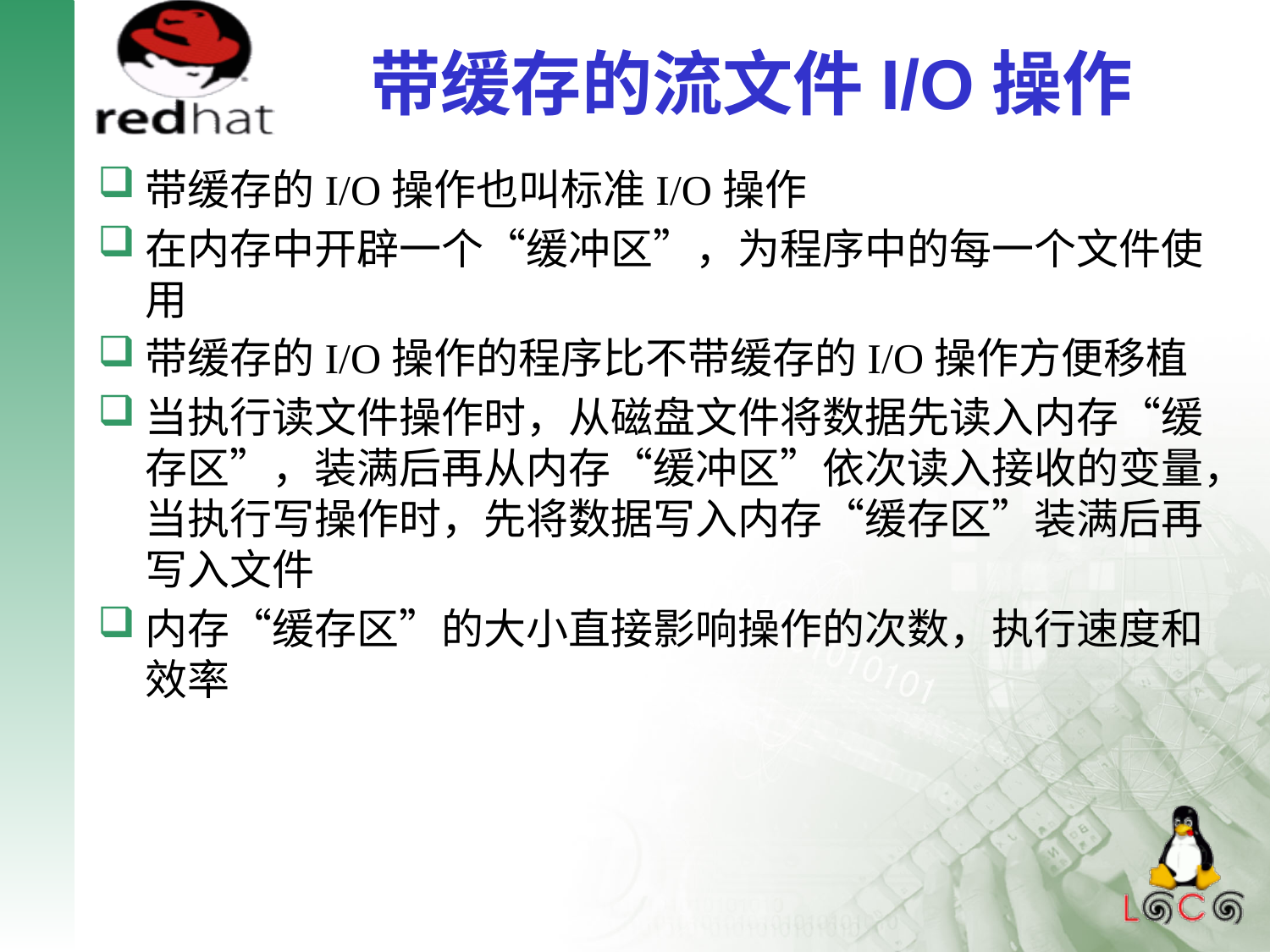

# 带缓存的流文件I/O操作
带缓存的I/O操作也叫标准I/O操作
在内存中开辟一个“缓冲区”，为程序中的每一个文件使用
带缓存的I/O操作的程序比不带缓存的I/O操作方便移植
当执行读文件操作时，从磁盘文件将数据先读入内存“缓存区”，装满后再从内存“缓冲区”依次读入接收的变量，当执行写操作时，先将数据写入内存“缓存区”装满后再写入文件
内存“缓存区”的大小直接影响操作的次数，执行速度和效率